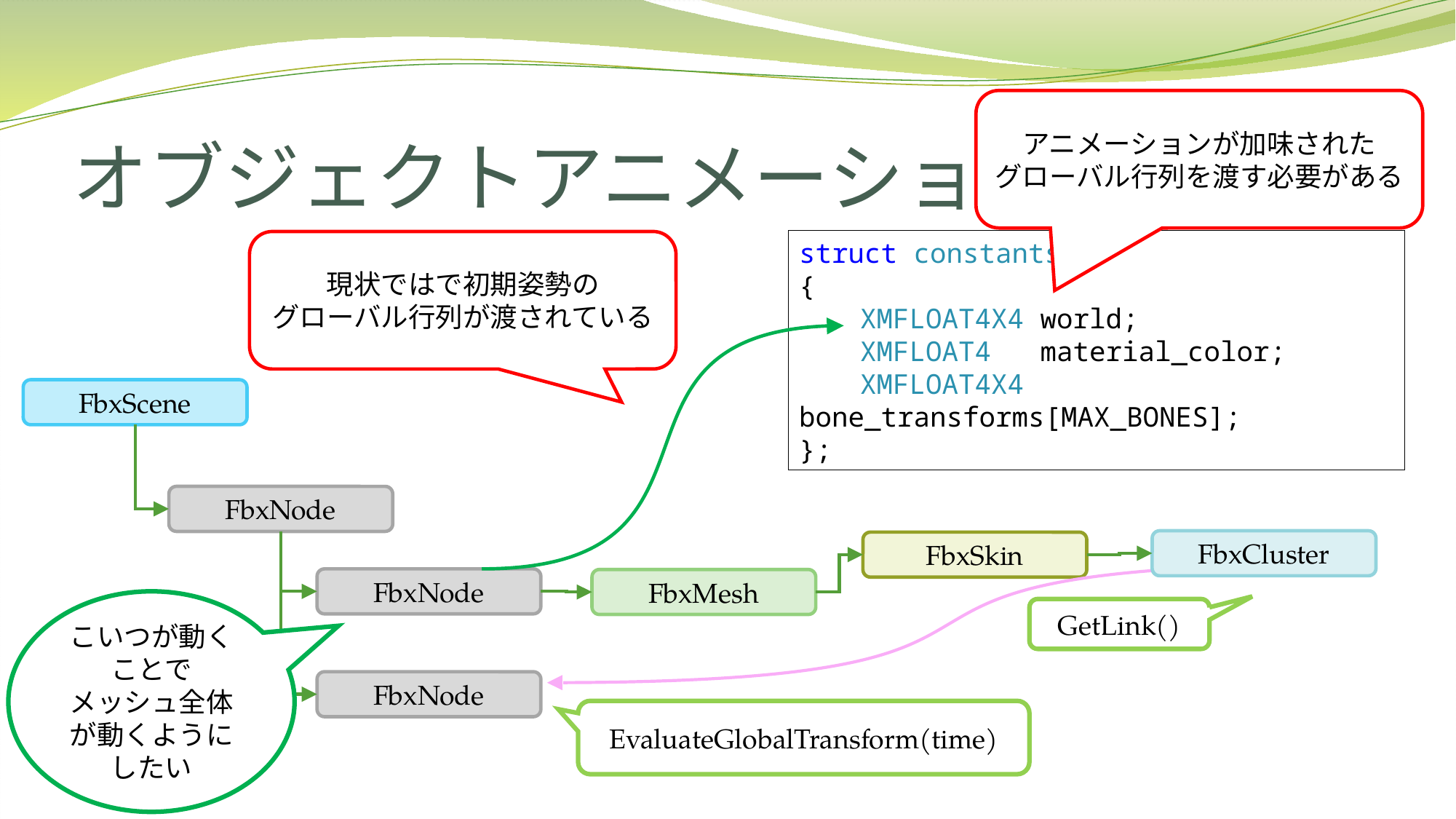

# オブジェクトアニメーション
アニメーションが加味された
グローバル行列を渡す必要がある
struct constants
{
　　XMFLOAT4X4 world;
　　XMFLOAT4   material_color;
　　XMFLOAT4X4 bone_transforms[MAX_BONES];
};
現状ではで初期姿勢の
グローバル行列が渡されている
FbxScene
FbxNode
FbxCluster
FbxSkin
FbxNode
FbxMesh
こいつが動くことで
メッシュ全体が動くように
したい
GetLink()
FbxNode
EvaluateGlobalTransform(time)